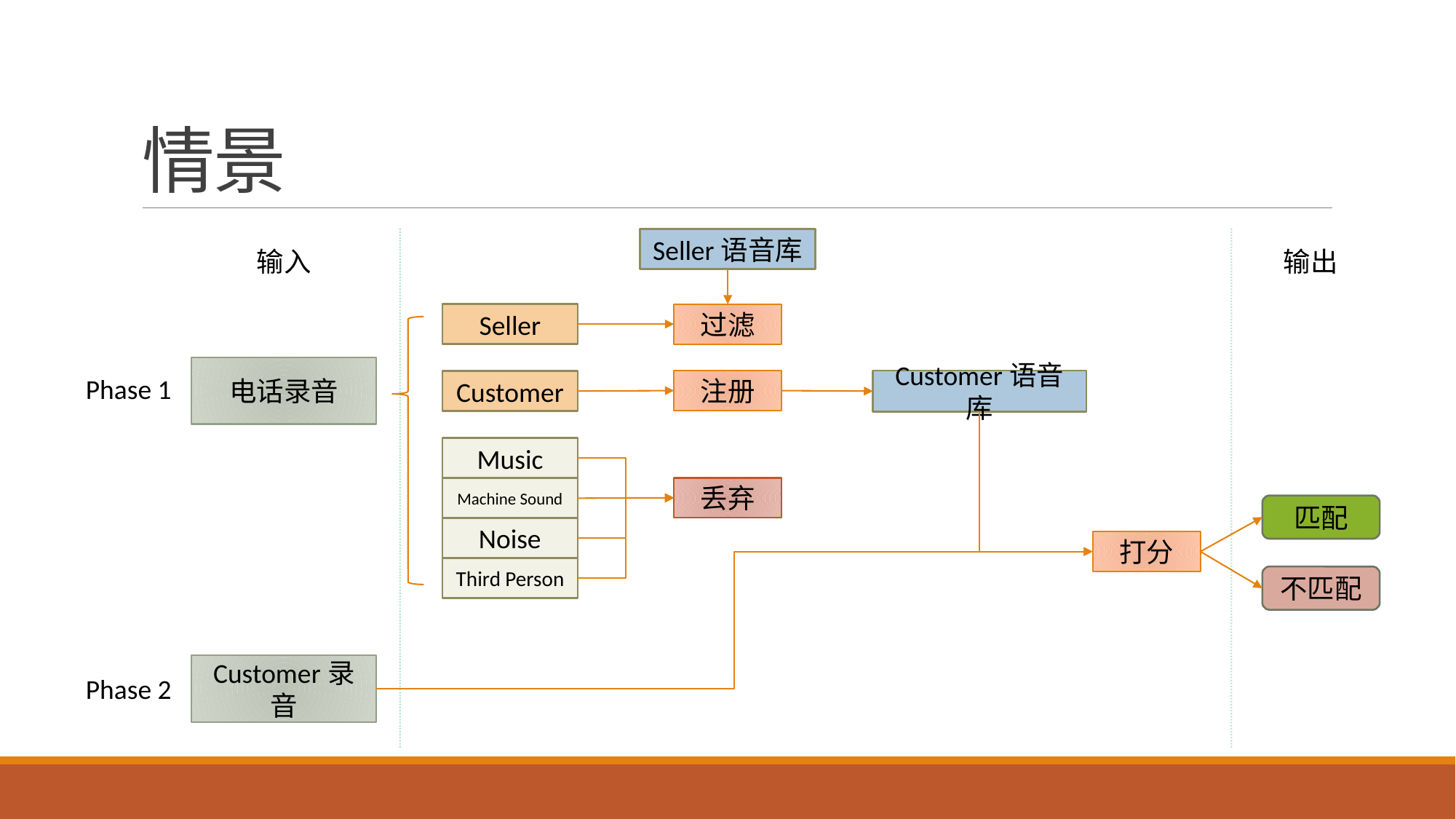

# 情景
Seller语音库
输入
输出
Seller
过滤

电话录音
Phase 1
注册
Customer语音库
Customer
Music
Machine Sound
丢弃
匹配
Noise
打分
Third Person
不匹配
Customer录音
Phase 2